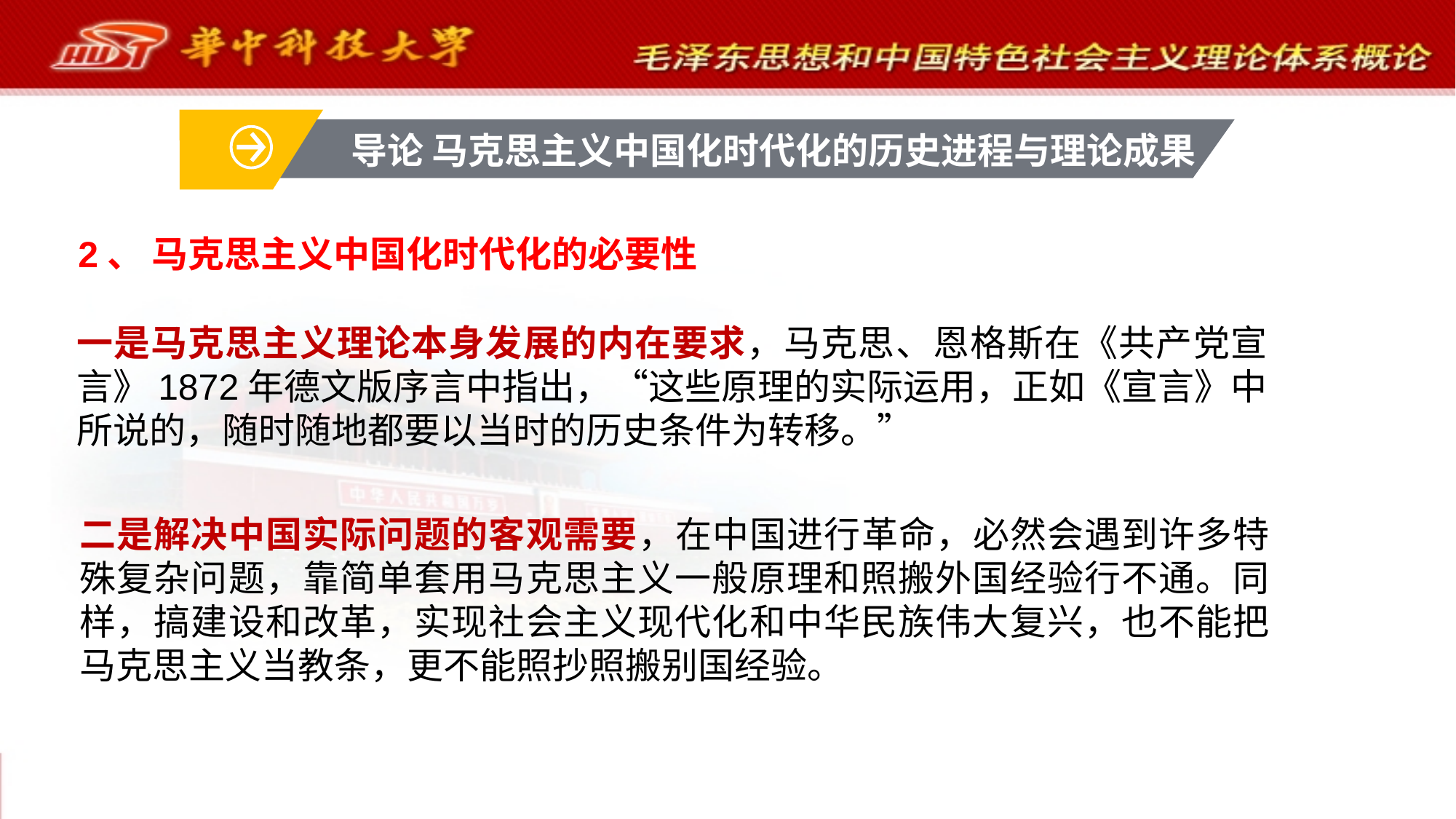

导论 马克思主义中国化时代化的历史进程与理论成果

2、 马克思主义中国化时代化的必要性
一是马克思主义理论本身发展的内在要求，马克思、恩格斯在《共产党宣言》1872年德文版序言中指出，“这些原理的实际运用，正如《宣言》中所说的，随时随地都要以当时的历史条件为转移。”
二是解决中国实际问题的客观需要，在中国进行革命，必然会遇到许多特殊复杂问题，靠简单套用马克思主义一般原理和照搬外国经验行不通。同样，搞建设和改革，实现社会主义现代化和中华民族伟大复兴，也不能把马克思主义当教条，更不能照抄照搬别国经验。